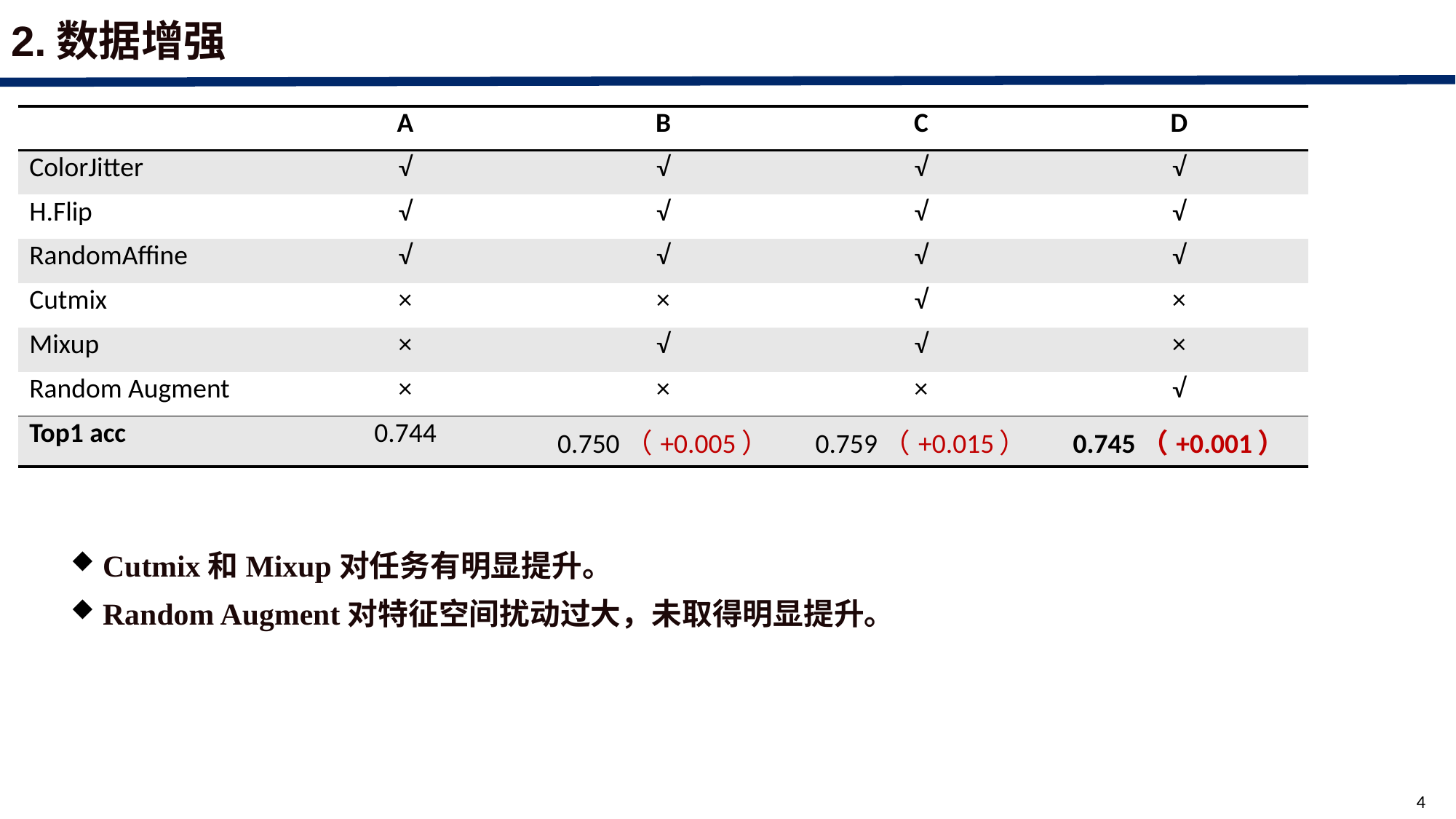

# 2.数据增强

Cutmix和Mixup对任务有明显提升。
Random Augment对特征空间扰动过大，未取得明显提升。

|  | A | B | C | D |
| --- | --- | --- | --- | --- |
| ColorJitter | √ | √ | √ | √ |
| H.Flip | √ | √ | √ | √ |
| RandomAffine | √ | √ | √ | √ |
| Cutmix | × | × | √ | × |
| Mixup | × | √ | √ | × |
| Random Augment | × | × | × | √ |
| Top1 acc | 0.744 | 0.750（+0.005） | 0.759（+0.015） | 0.745（+0.001） |